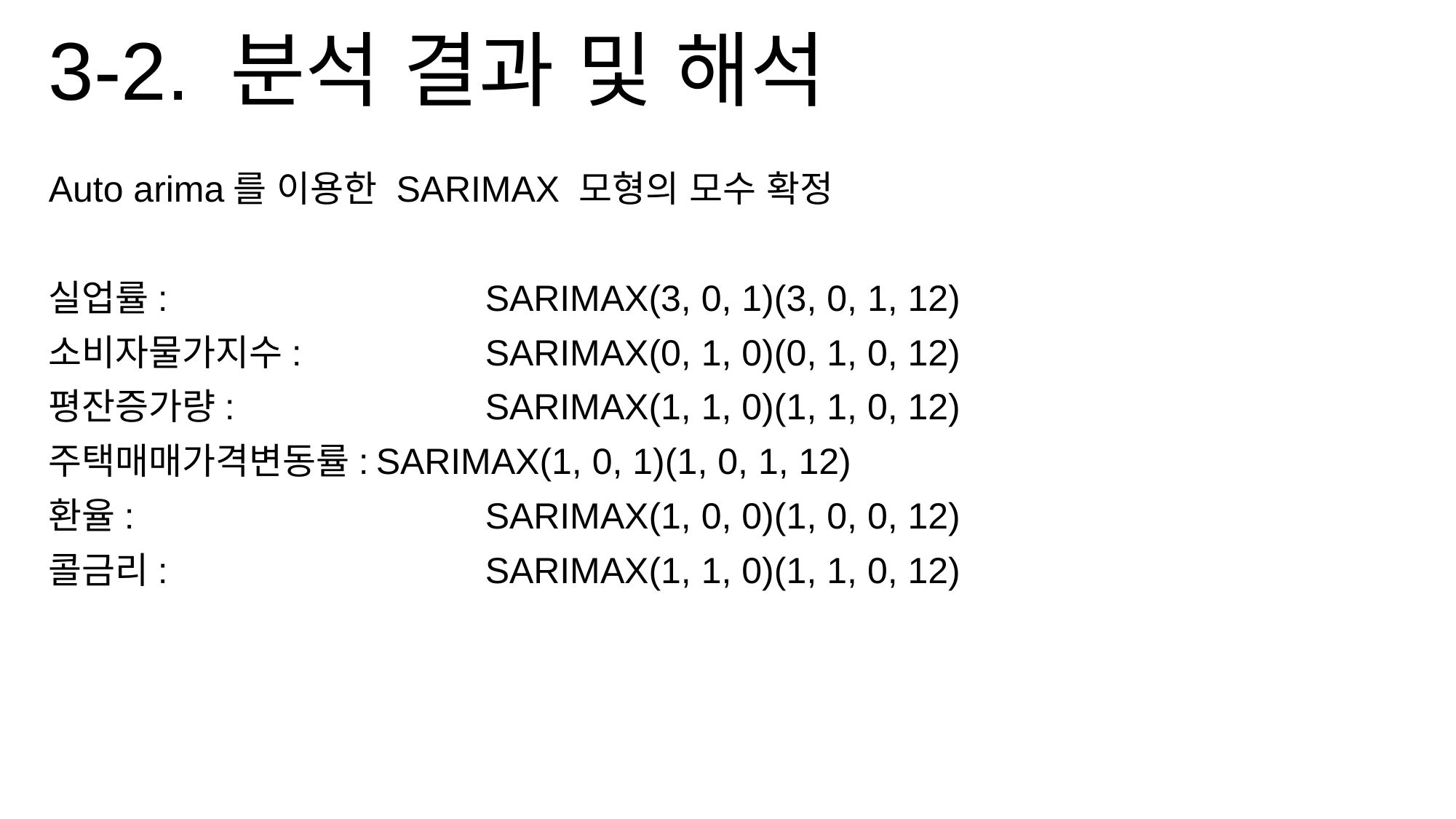

# 3-2. 분석 결과 및 해석
Auto arima를 이용한 SARIMAX 모형의 모수 확정

실업률: 			SARIMAX(3, 0, 1)(3, 0, 1, 12)
소비자물가지수:		SARIMAX(0, 1, 0)(0, 1, 0, 12)
평잔증가량:			SARIMAX(1, 1, 0)(1, 1, 0, 12)
주택매매가격변동률:	SARIMAX(1, 0, 1)(1, 0, 1, 12)
환율:				SARIMAX(1, 0, 0)(1, 0, 0, 12)
콜금리:			SARIMAX(1, 1, 0)(1, 1, 0, 12)